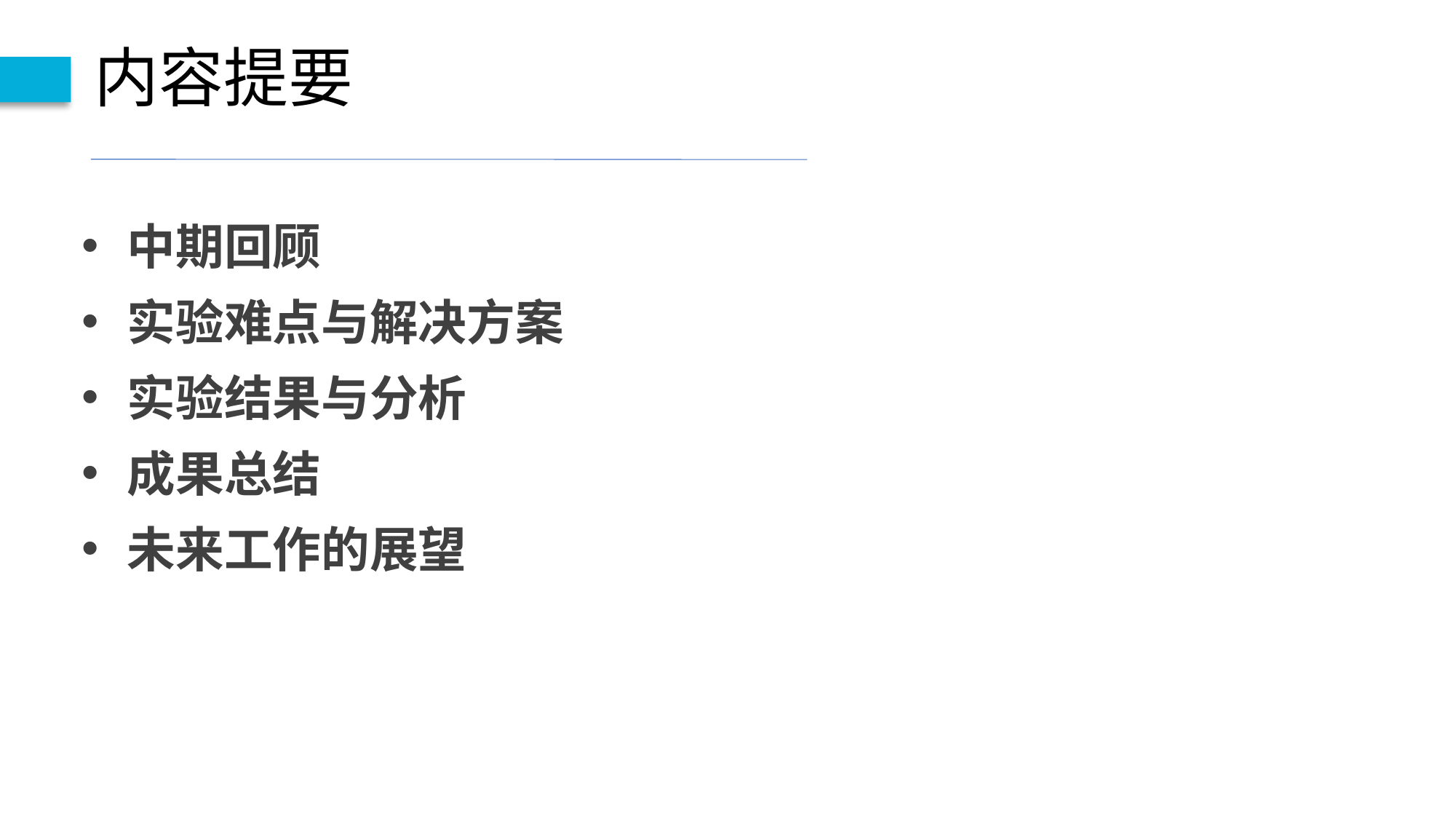

内容提要

中期回顾
实验难点与解决方案
实验结果与分析
成果总结
未来工作的展望

随着越来越多人进入互联网